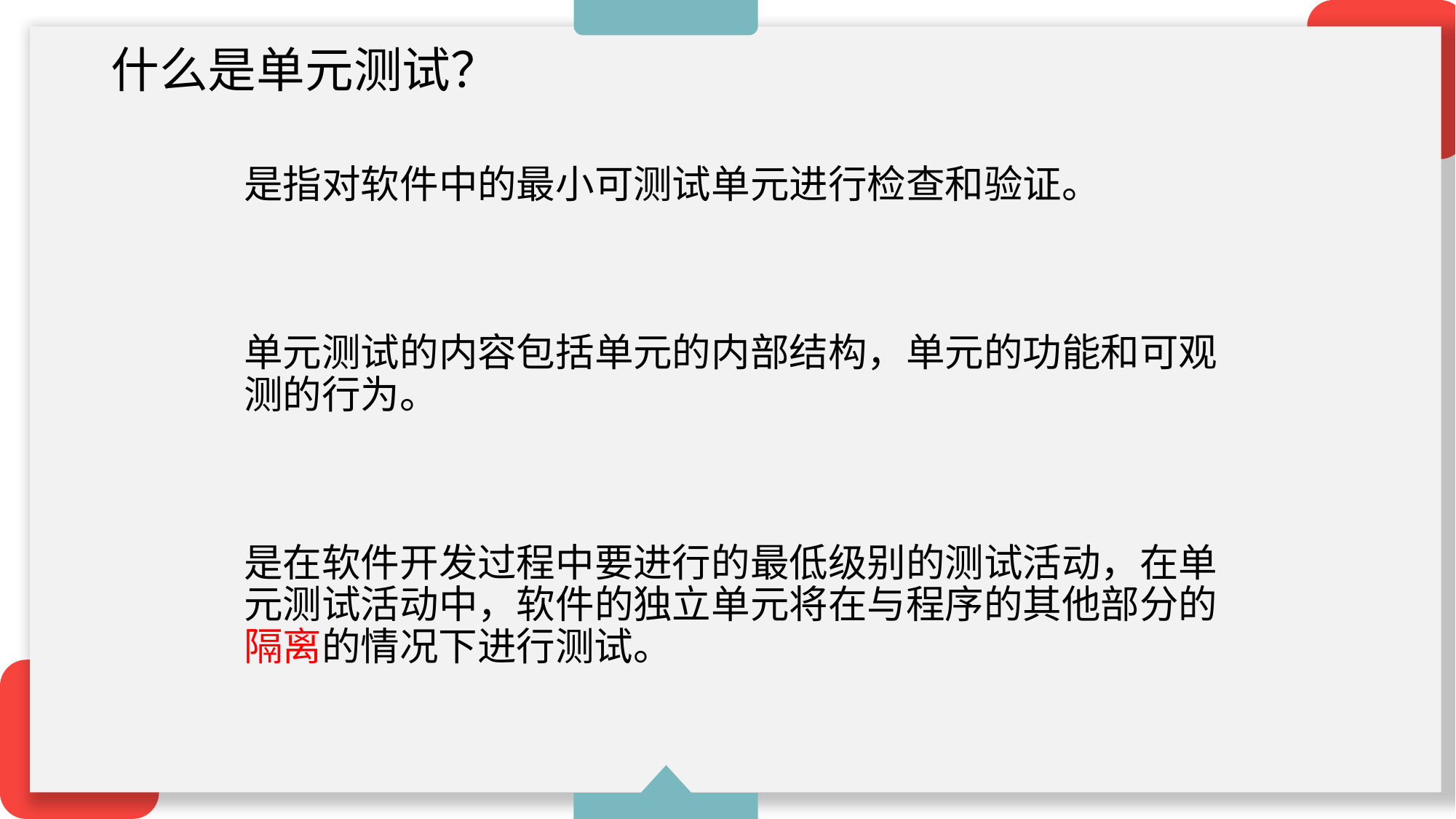

# 什么是单元测试？
是指对软件中的最小可测试单元进行检查和验证。

单元测试的内容包括单元的内部结构，单元的功能和可观测的行为。

是在软件开发过程中要进行的最低级别的测试活动，在单元测试活动中，软件的独立单元将在与程序的其他部分的隔离的情况下进行测试。